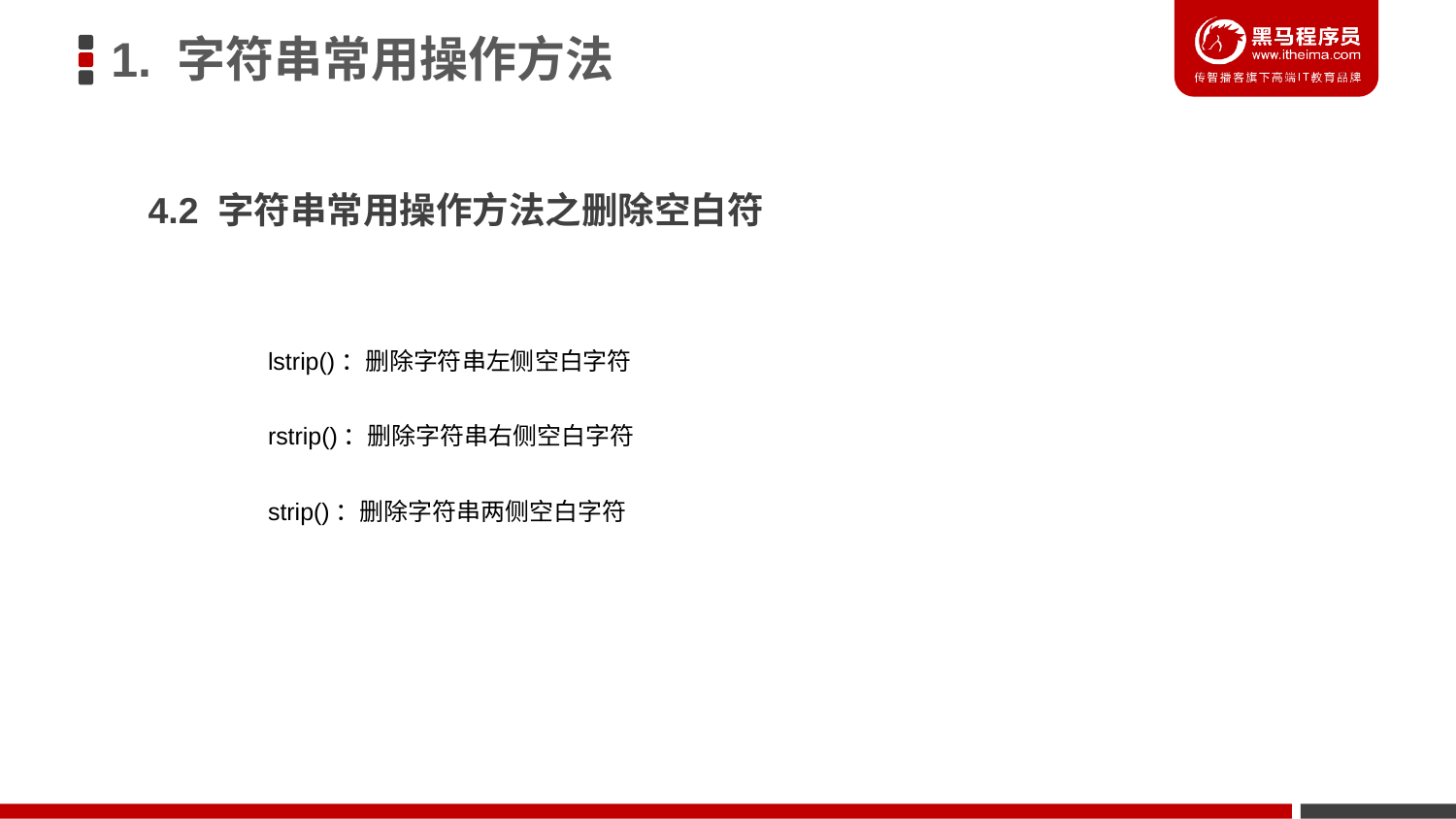

1. 字符串常用操作方法
4.2 字符串常用操作方法之删除空白符
lstrip()：删除字符串左侧空白字符

rstrip()：删除字符串右侧空白字符

strip()：删除字符串两侧空白字符